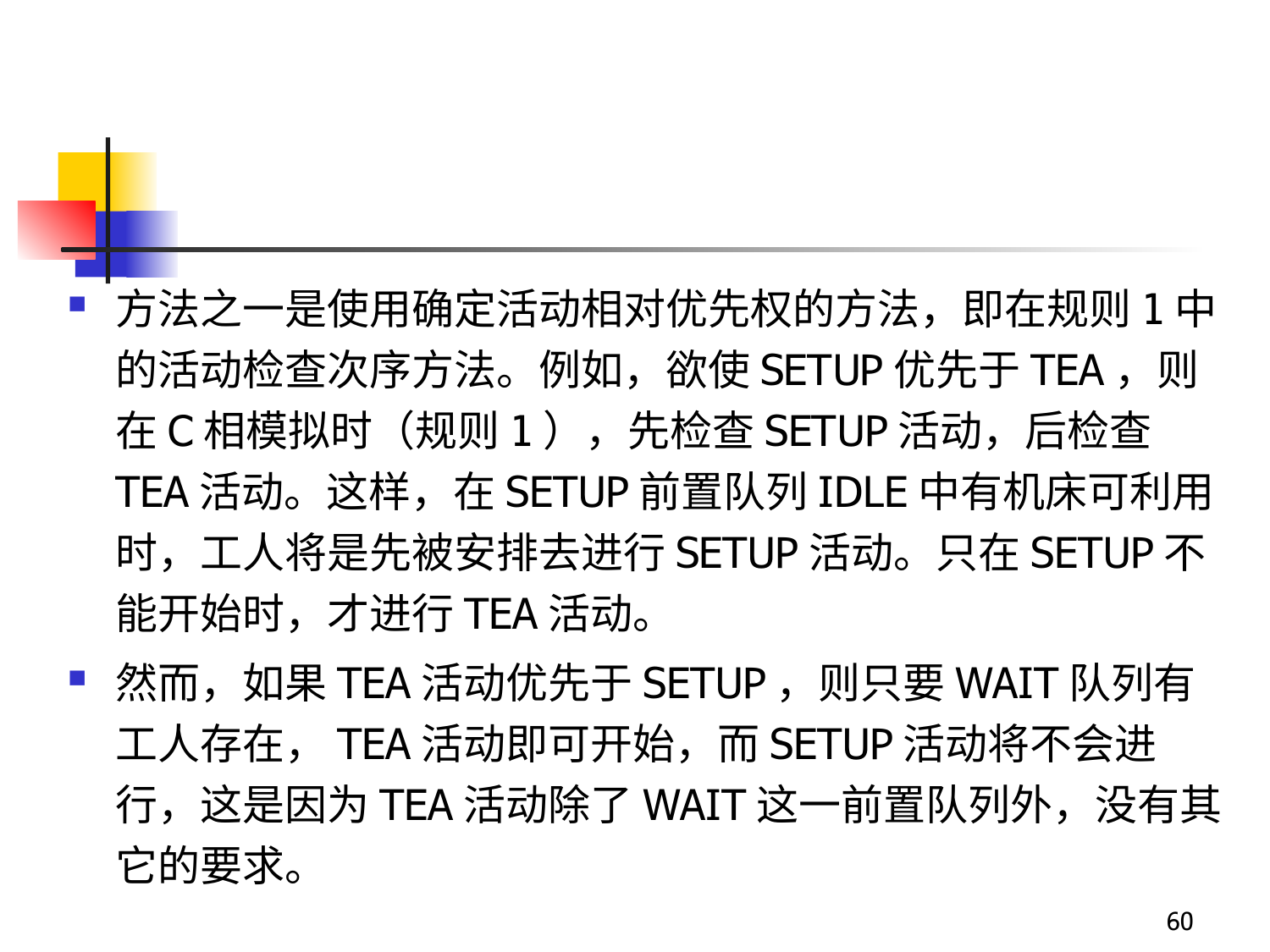

#
方法之一是使用确定活动相对优先权的方法，即在规则1中的活动检查次序方法。例如，欲使SETUP优先于TEA，则在C相模拟时（规则1），先检查SETUP活动，后检查TEA活动。这样，在SETUP前置队列IDLE中有机床可利用时，工人将是先被安排去进行SETUP活动。只在SETUP不能开始时，才进行TEA活动。
然而，如果TEA活动优先于SETUP，则只要WAIT队列有工人存在，TEA活动即可开始，而SETUP活动将不会进行，这是因为TEA活动除了WAIT这一前置队列外，没有其它的要求。
60